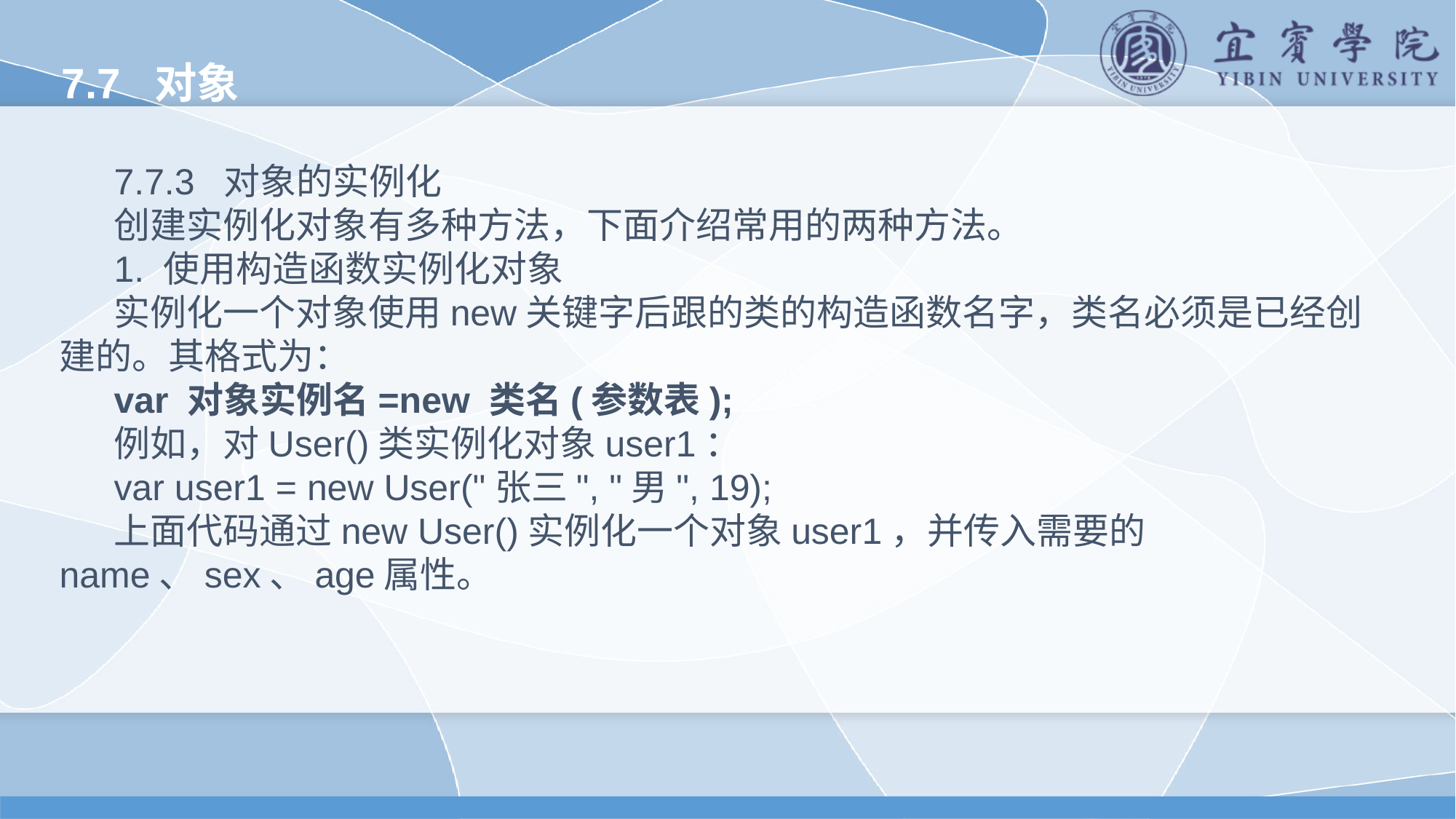

7.7  对象
7.7.3  对象的实例化
创建实例化对象有多种方法，下面介绍常用的两种方法。
1. 使用构造函数实例化对象
实例化一个对象使用new关键字后跟的类的构造函数名字，类名必须是已经创建的。其格式为：
var 对象实例名=new 类名(参数表);
例如，对User()类实例化对象user1：
var user1 = new User("张三", "男", 19);
上面代码通过new User()实例化一个对象user1，并传入需要的name、sex、age属性。